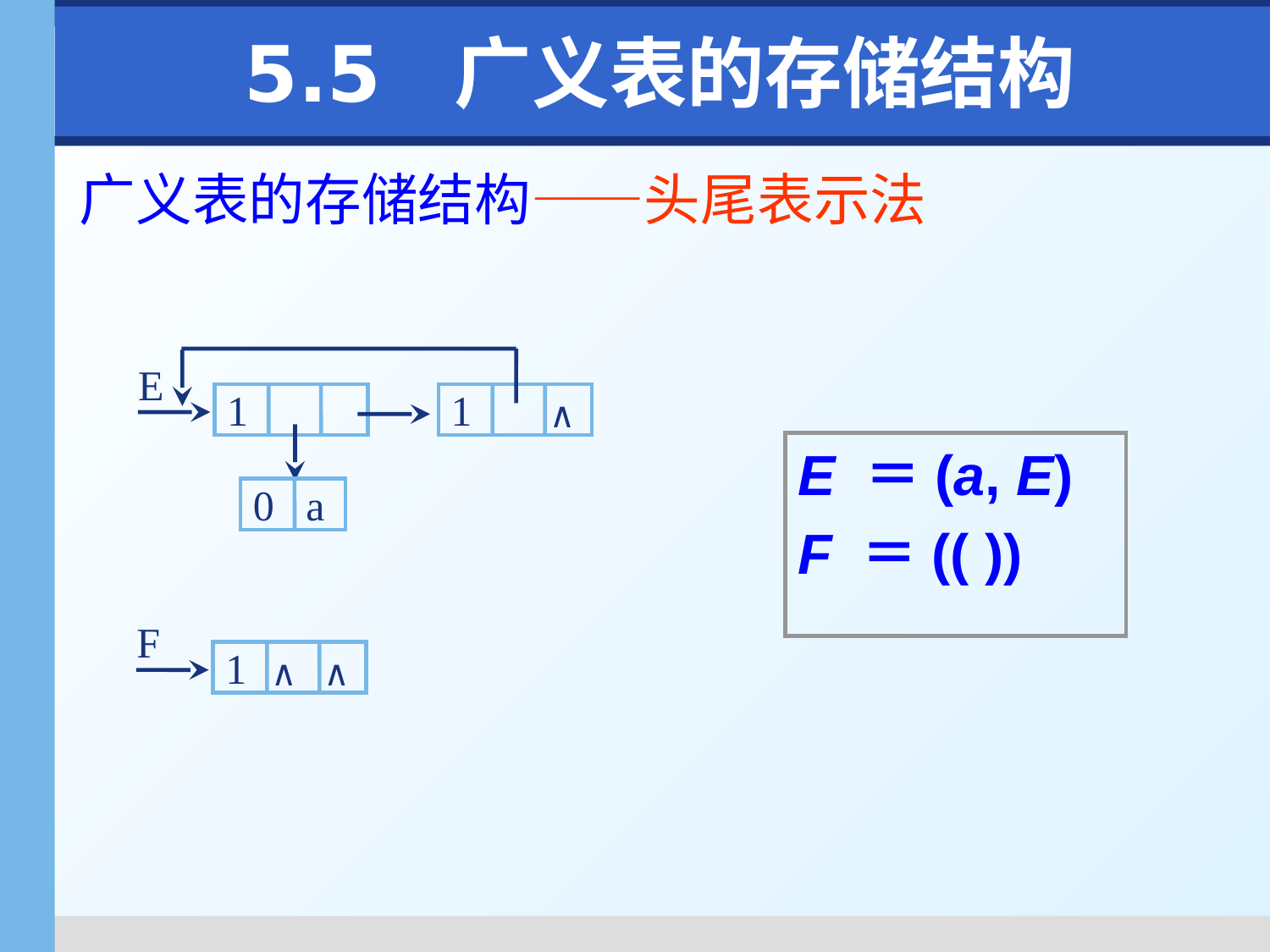

# 5.5  广义表的存储结构
广义表的存储结构——头尾表示法

E
1
1

∧

0   a

E ＝(a, E)
F ＝(( ))
F
1

∧
∧